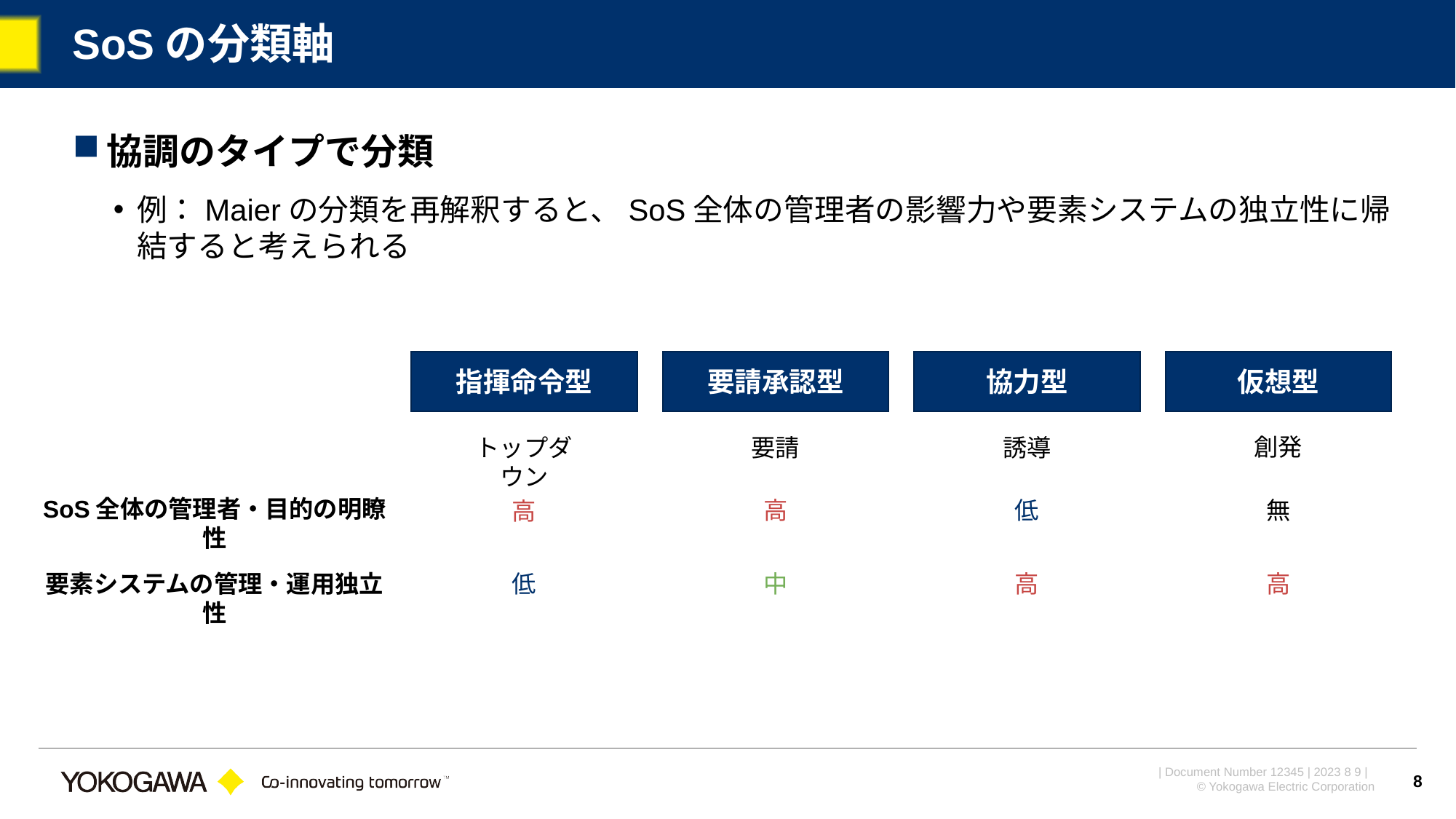

# SoSの分類軸
協調のタイプで分類
例：Maierの分類を再解釈すると、SoS全体の管理者の影響力や要素システムの独立性に帰結すると考えられる
指揮命令型
要請承認型
協力型
仮想型
創発
誘導
トップダウン
要請
SoS全体の管理者・目的の明瞭性
高
低
無
高
要素システムの管理・運用独立性
低
中
高
高
8